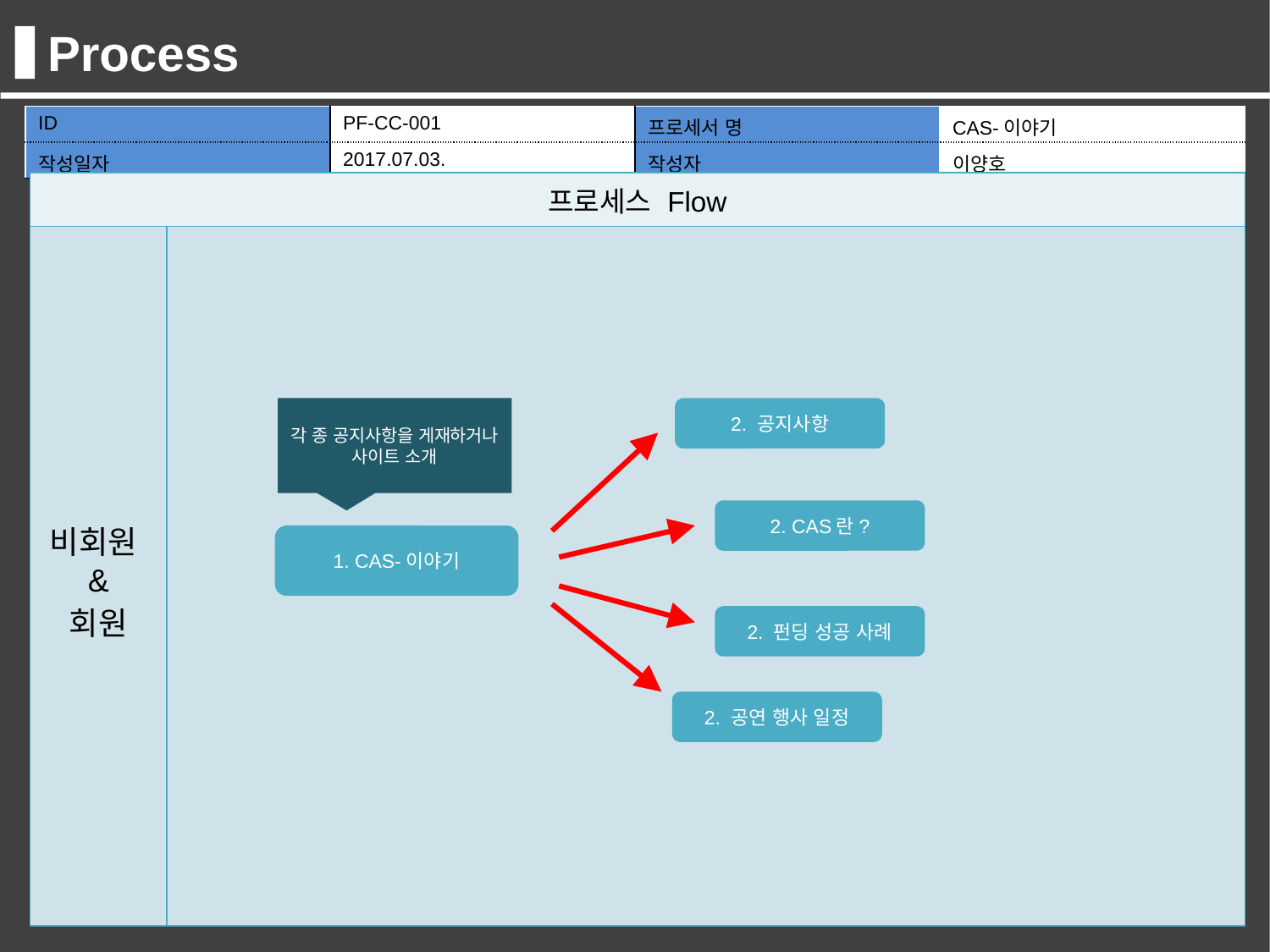

Process

| ID | PF-CC-001 | 프로세서 명 | CAS-이야기 |
| --- | --- | --- | --- |
| 작성일자 | 2017.07.03. | 작성자 | 이양호 |
| 프로세스 Flow |  |
| --- | --- |
| 비회원& 회원 |  |
각 종 공지사항을 게재하거나 사이트 소개
2. 공지사항
2. CAS란?
1. CAS-이야기
2. 펀딩 성공 사례
2. 공연 행사 일정